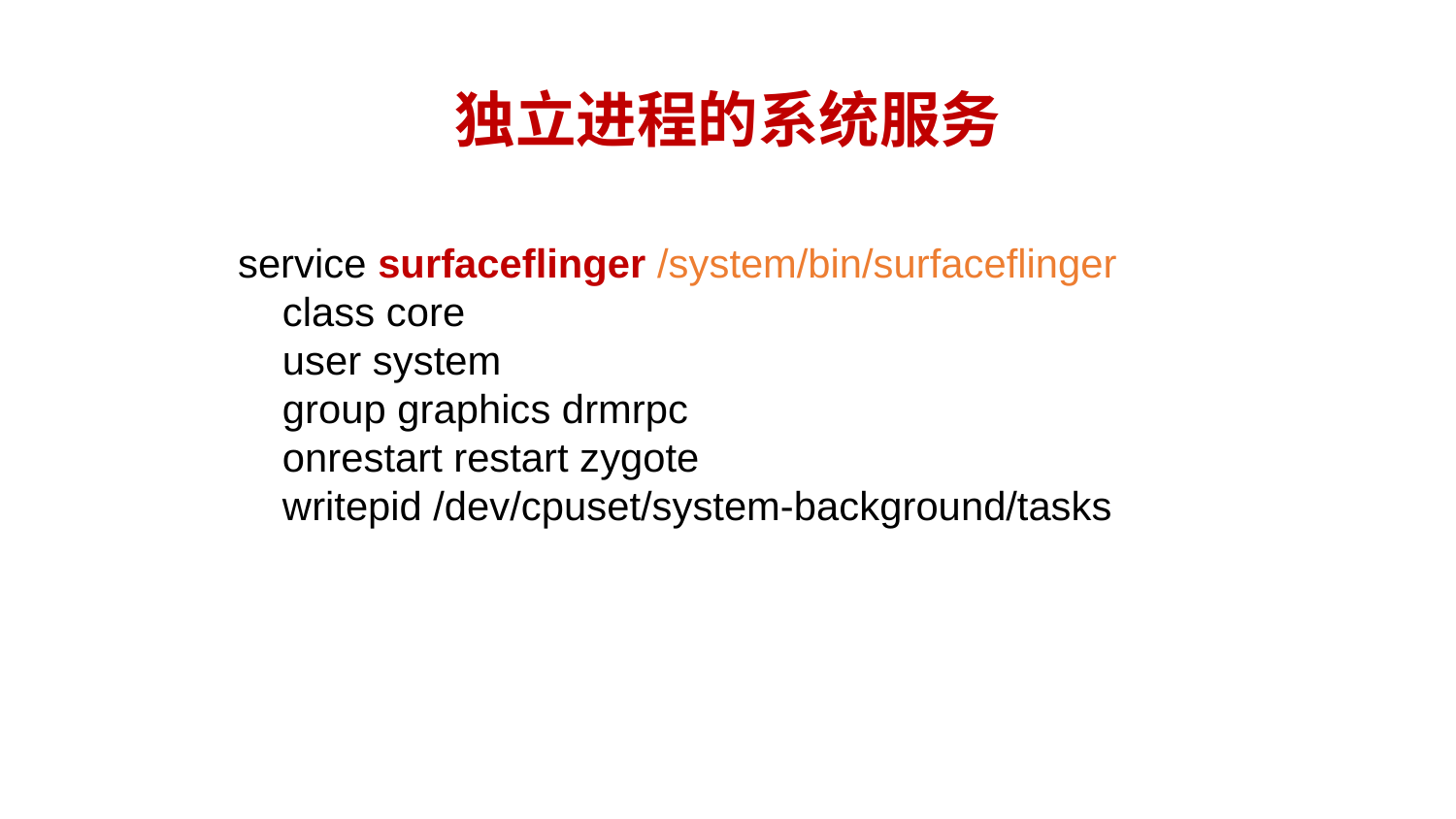

# 独立进程的系统服务
service surfaceflinger /system/bin/surfaceflinger
    class core
    user system
    group graphics drmrpc
    onrestart restart zygote
    writepid /dev/cpuset/system-background/tasks